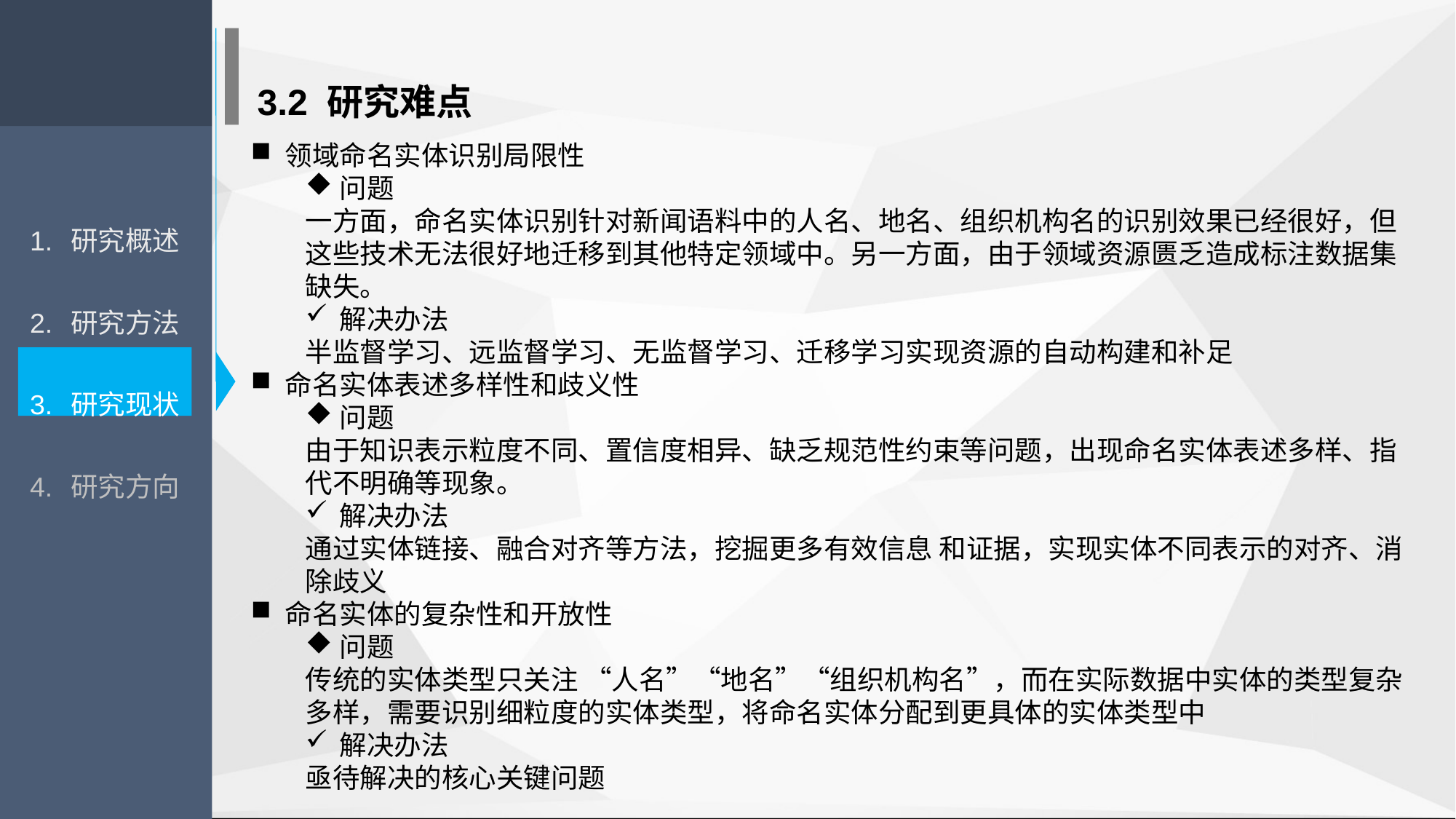

3.2 研究难点
领域命名实体识别局限性
问题
一方面，命名实体识别针对新闻语料中的人名、地名、组织机构名的识别效果已经很好，但这些技术无法很好地迁移到其他特定领域中。另一方面，由于领域资源匮乏造成标注数据集缺失。
解决办法
半监督学习、远监督学习、无监督学习、迁移学习实现资源的自动构建和补足
命名实体表述多样性和歧义性
问题
由于知识表示粒度不同、置信度相异、缺乏规范性约束等问题，出现命名实体表述多样、指代不明确等现象。
解决办法
通过实体链接、融合对齐等方法，挖掘更多有效信息 和证据，实现实体不同表示的对齐、消除歧义
命名实体的复杂性和开放性
问题
传统的实体类型只关注 “人名”“地名”“组织机构名”，而在实际数据中实体的类型复杂多样，需要识别细粒度的实体类型，将命名实体分配到更具体的实体类型中
解决办法
亟待解决的核心关键问题

研究概述
研究方法
研究现状
研究方向